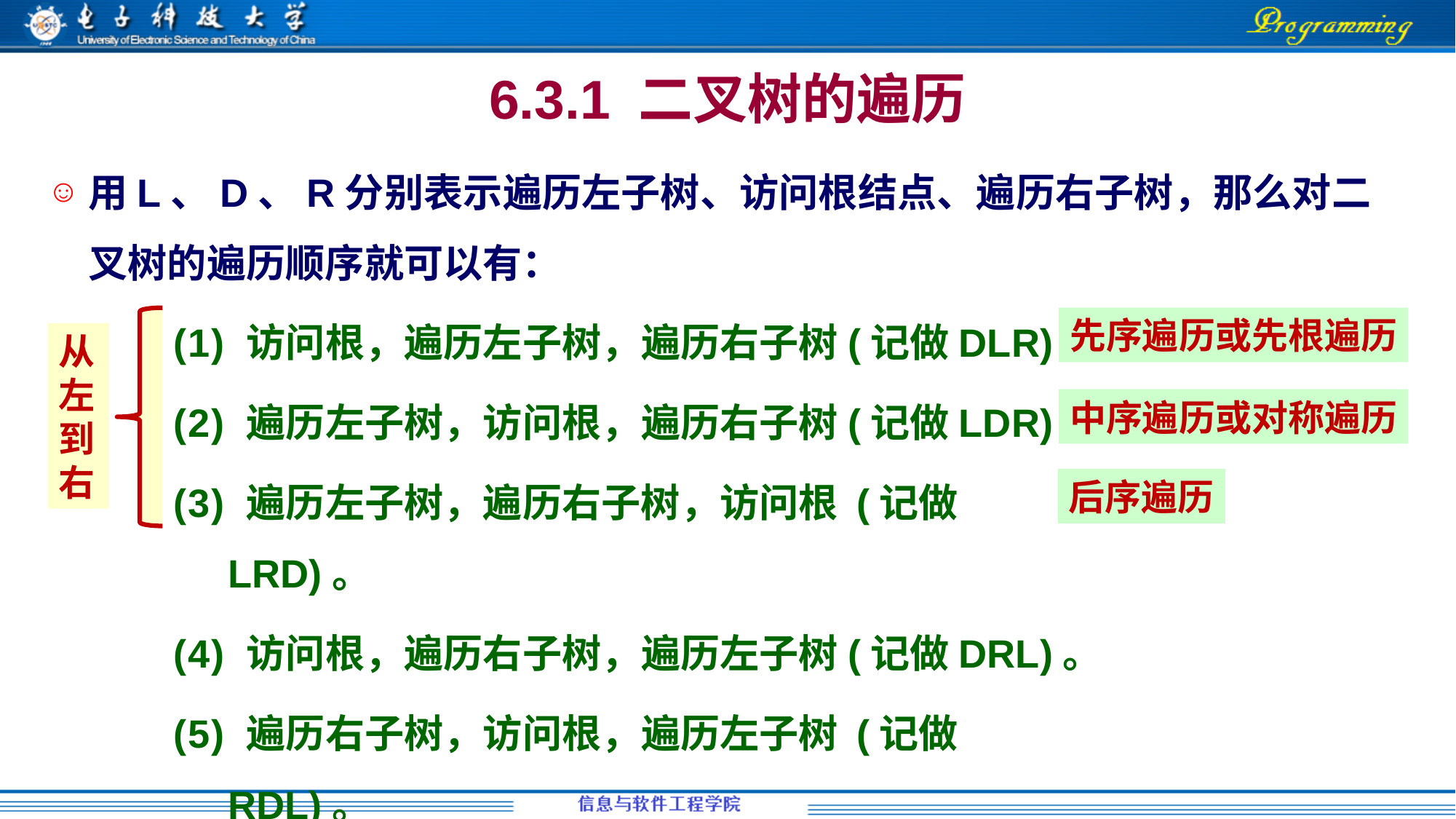

# 6.3.1 二叉树的遍历
用L、D、R分别表示遍历左子树、访问根结点、遍历右子树，那么对二叉树的遍历顺序就可以有：

 访问根，遍历左子树，遍历右子树(记做DLR)。
 遍历左子树，访问根，遍历右子树(记做LDR)。
 遍历左子树，遍历右子树，访问根 (记做LRD)。
 访问根，遍历右子树，遍历左子树(记做DRL)。
 遍历右子树，访问根，遍历左子树 (记做RDL)。
 遍历右子树，遍历左子树，访问根 (记做RLD)。

先序遍历或先根遍历
从左到右
中序遍历或对称遍历
后序遍历